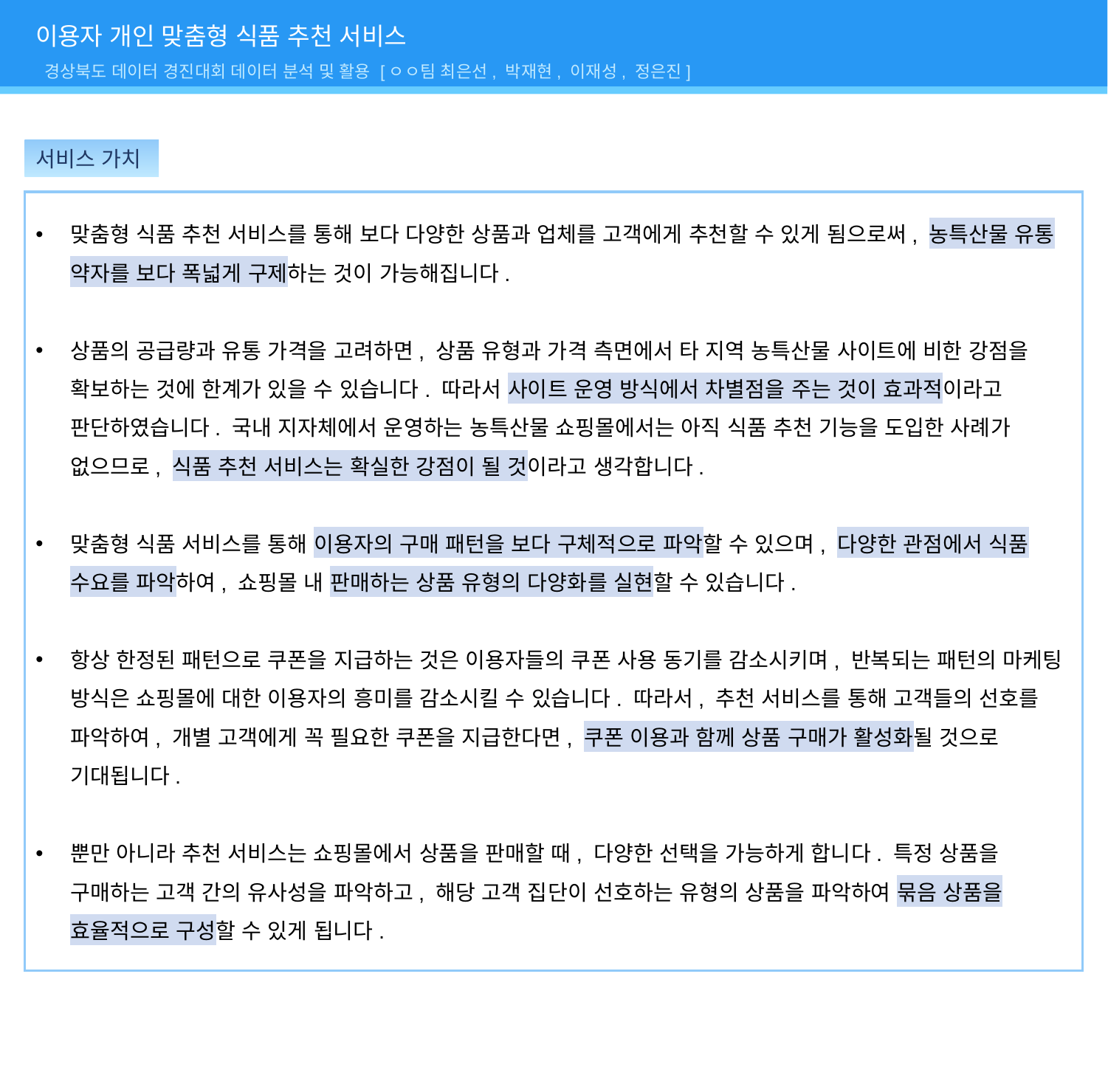

이용자 개인 맞춤형 식품 추천 서비스
 경상북도 데이터 경진대회 데이터 분석 및 활용 [ㅇㅇ팀 최은선, 박재현, 이재성, 정은진]
서비스 가치

맞춤형 식품 추천 서비스를 통해 보다 다양한 상품과 업체를 고객에게 추천할 수 있게 됨으로써, 농특산물 유통 약자를 보다 폭넓게 구제하는 것이 가능해집니다.

상품의 공급량과 유통 가격을 고려하면, 상품 유형과 가격 측면에서 타 지역 농특산물 사이트에 비한 강점을 확보하는 것에 한계가 있을 수 있습니다. 따라서 사이트 운영 방식에서 차별점을 주는 것이 효과적이라고 판단하였습니다. 국내 지자체에서 운영하는 농특산물 쇼핑몰에서는 아직 식품 추천 기능을 도입한 사례가 없으므로, 식품 추천 서비스는 확실한 강점이 될 것이라고 생각합니다.

맞춤형 식품 서비스를 통해 이용자의 구매 패턴을 보다 구체적으로 파악할 수 있으며, 다양한 관점에서 식품 수요를 파악하여, 쇼핑몰 내 판매하는 상품 유형의 다양화를 실현할 수 있습니다.

항상 한정된 패턴으로 쿠폰을 지급하는 것은 이용자들의 쿠폰 사용 동기를 감소시키며, 반복되는 패턴의 마케팅 방식은 쇼핑몰에 대한 이용자의 흥미를 감소시킬 수 있습니다. 따라서, 추천 서비스를 통해 고객들의 선호를 파악하여, 개별 고객에게 꼭 필요한 쿠폰을 지급한다면, 쿠폰 이용과 함께 상품 구매가 활성화될 것으로 기대됩니다.

뿐만 아니라 추천 서비스는 쇼핑몰에서 상품을 판매할 때, 다양한 선택을 가능하게 합니다. 특정 상품을 구매하는 고객 간의 유사성을 파악하고, 해당 고객 집단이 선호하는 유형의 상품을 파악하여 묶음 상품을 효율적으로 구성할 수 있게 됩니다.